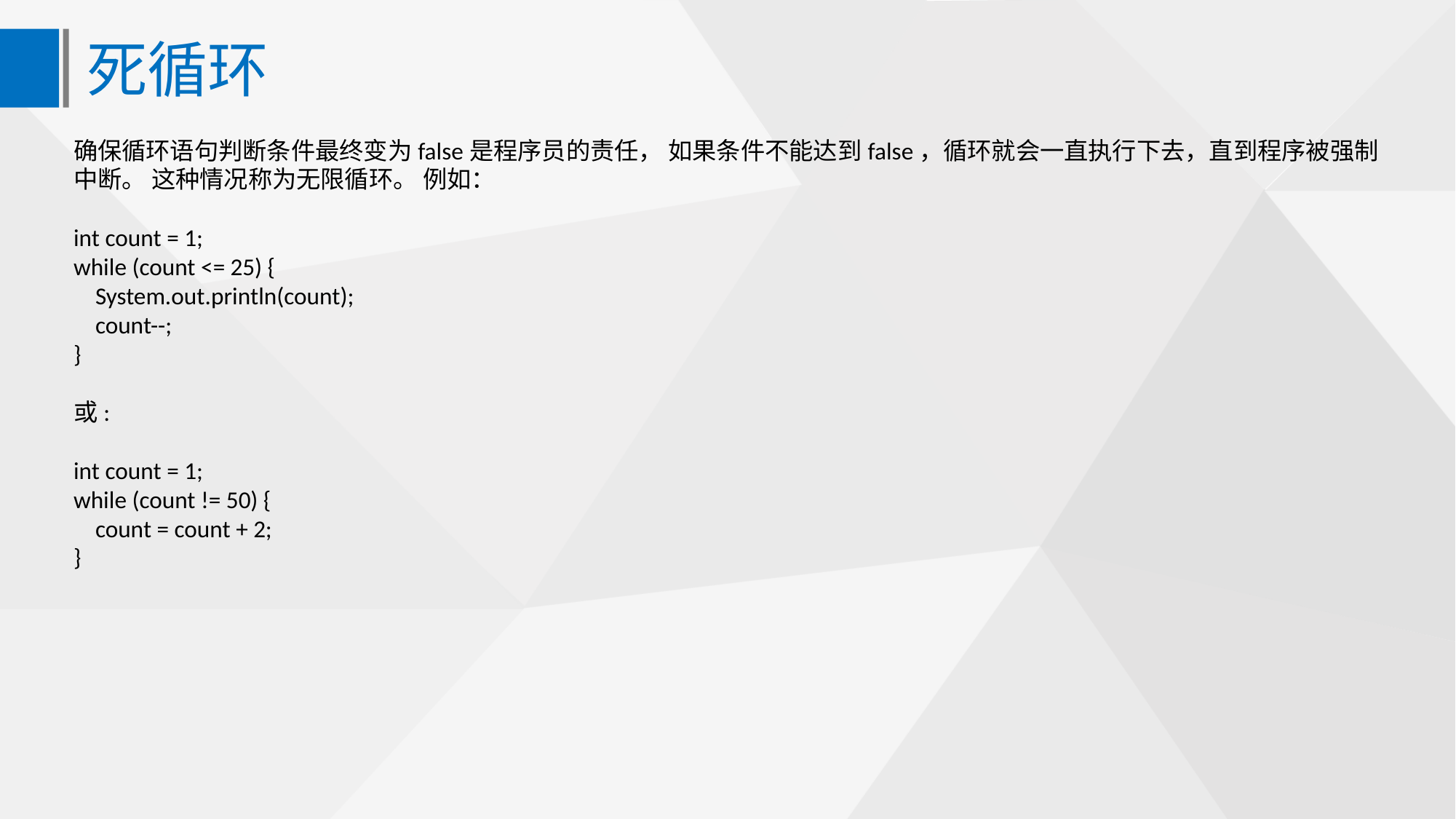

死循环

确保循环语句判断条件最终变为false是程序员的责任， 如果条件不能达到false，循环就会一直执行下去，直到程序被强制中断。 这种情况称为无限循环。 例如：

int count = 1;
while (count <= 25) {
    System.out.println(count);
    count--;
}

或:

int count = 1;
while (count != 50) {
    count = count + 2;
}